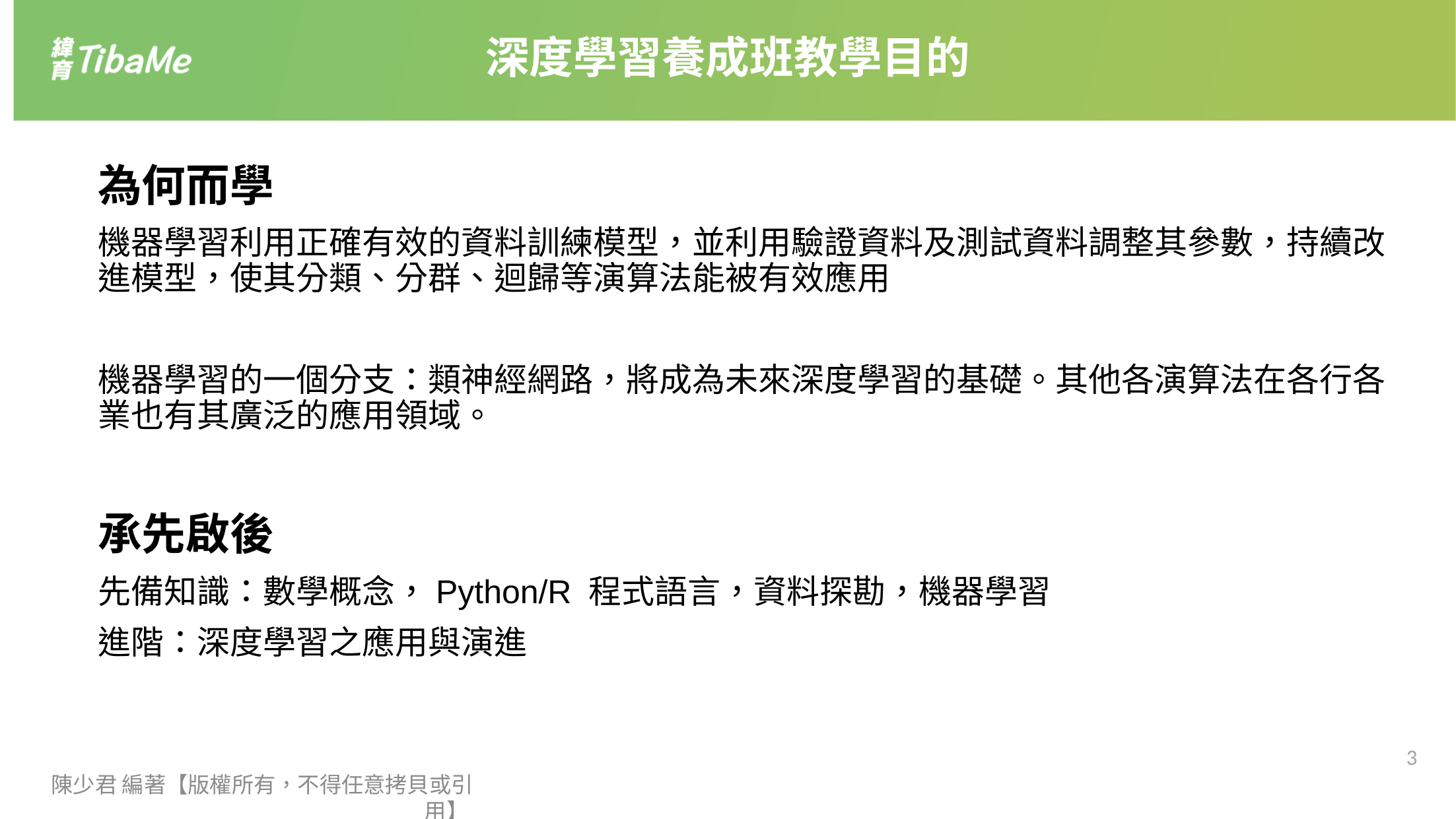

深度學習養成班教學目的
為何而學
機器學習利用正確有效的資料訓練模型，並利用驗證資料及測試資料調整其參數，持續改進模型，使其分類、分群、迴歸等演算法能被有效應用

機器學習的一個分支：類神經網路，將成為未來深度學習的基礎。其他各演算法在各行各業也有其廣泛的應用領域。

承先啟後
先備知識：數學概念，Python/R 程式語言，資料探勘，機器學習
進階：深度學習之應用與演進